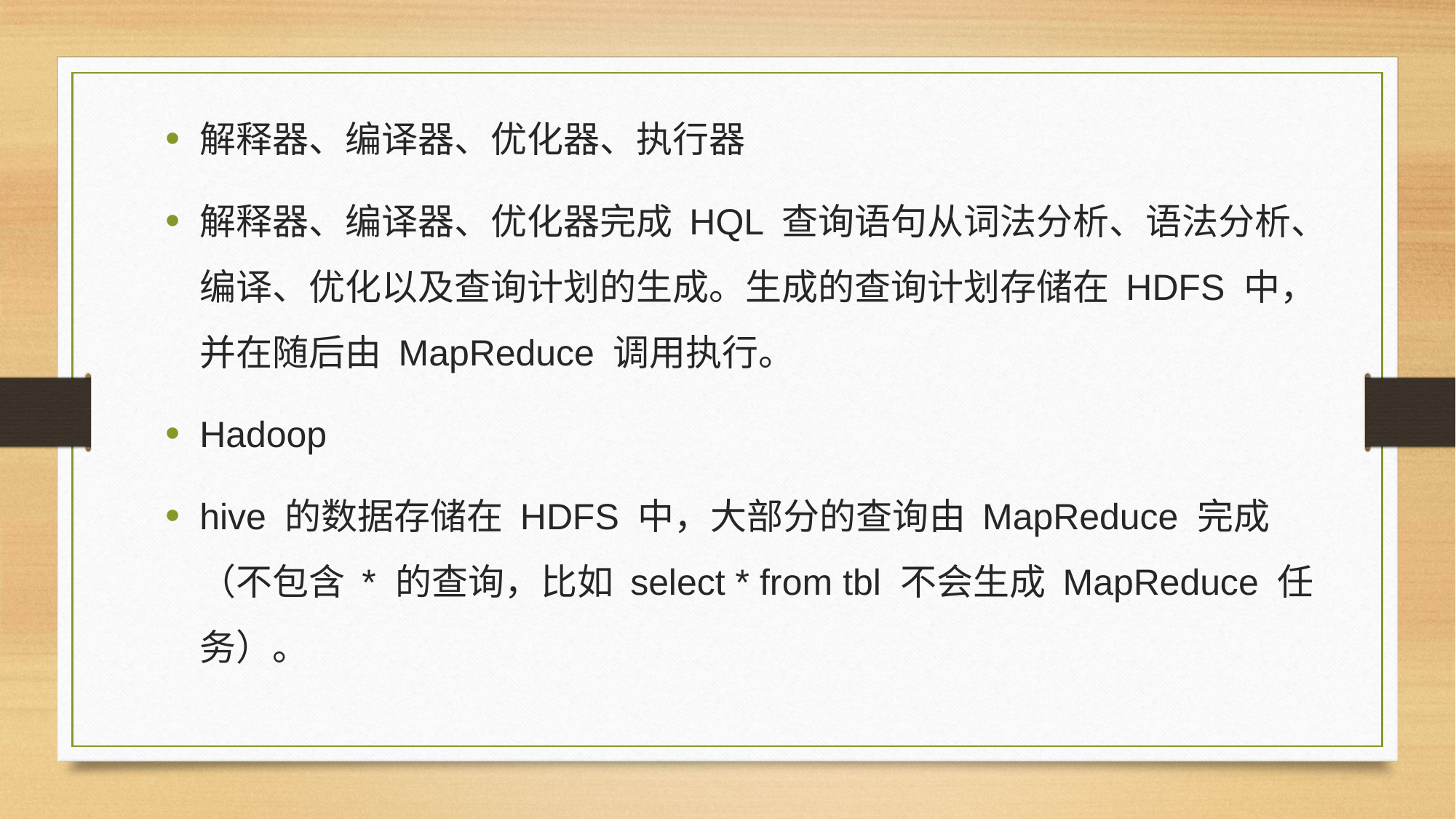

解释器、编译器、优化器、执行器
解释器、编译器、优化器完成 HQL 查询语句从词法分析、语法分析、编译、优化以及查询计划的生成。生成的查询计划存储在 HDFS 中，并在随后由 MapReduce 调用执行。
Hadoop
hive 的数据存储在 HDFS 中，大部分的查询由 MapReduce 完成（不包含 * 的查询，比如 select * from tbl 不会生成 MapReduce 任务）。